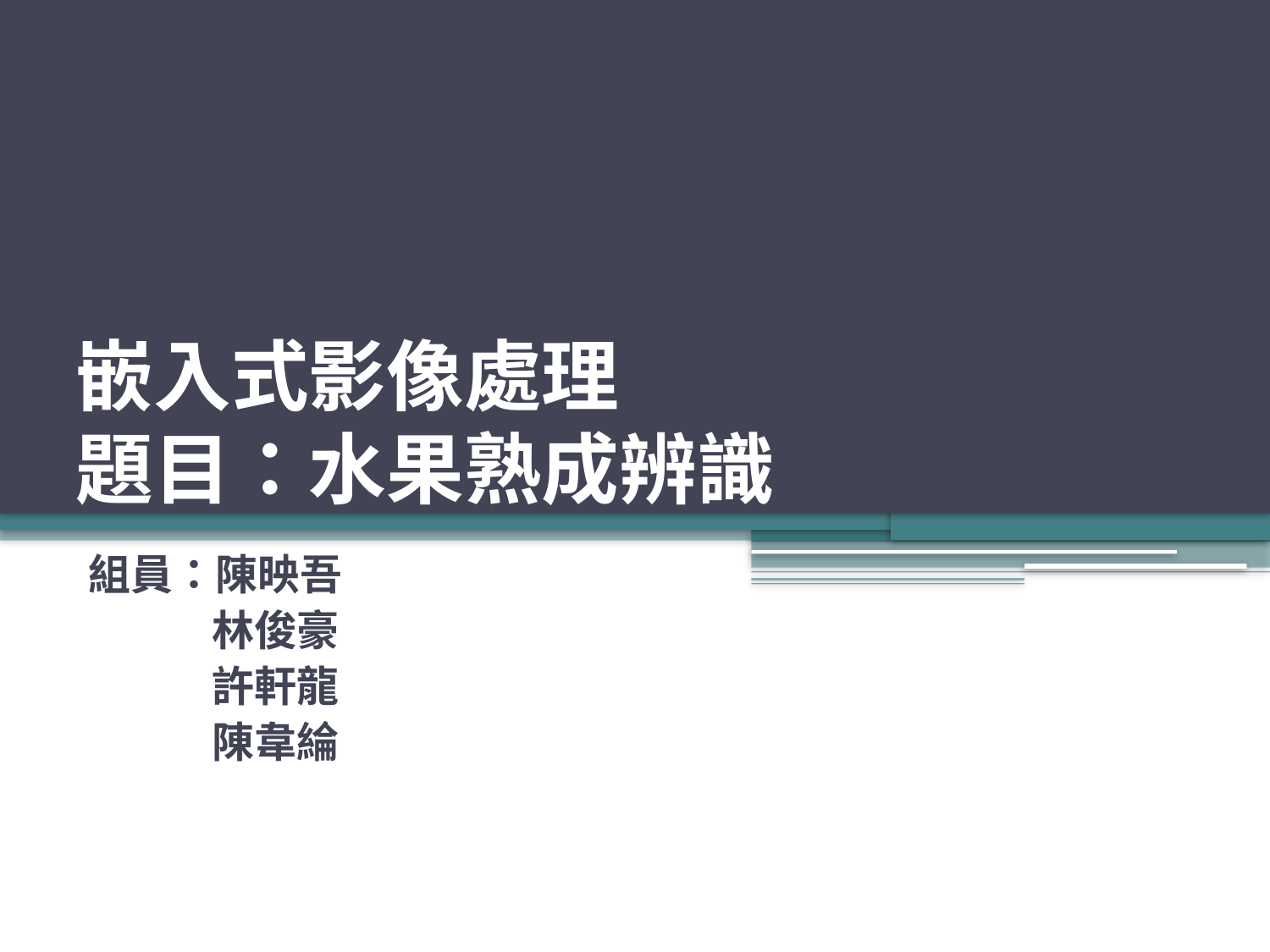

# 嵌入式影像處理 題目：水果熟成辨識
組員：陳映吾
林俊豪
許軒龍
陳韋綸